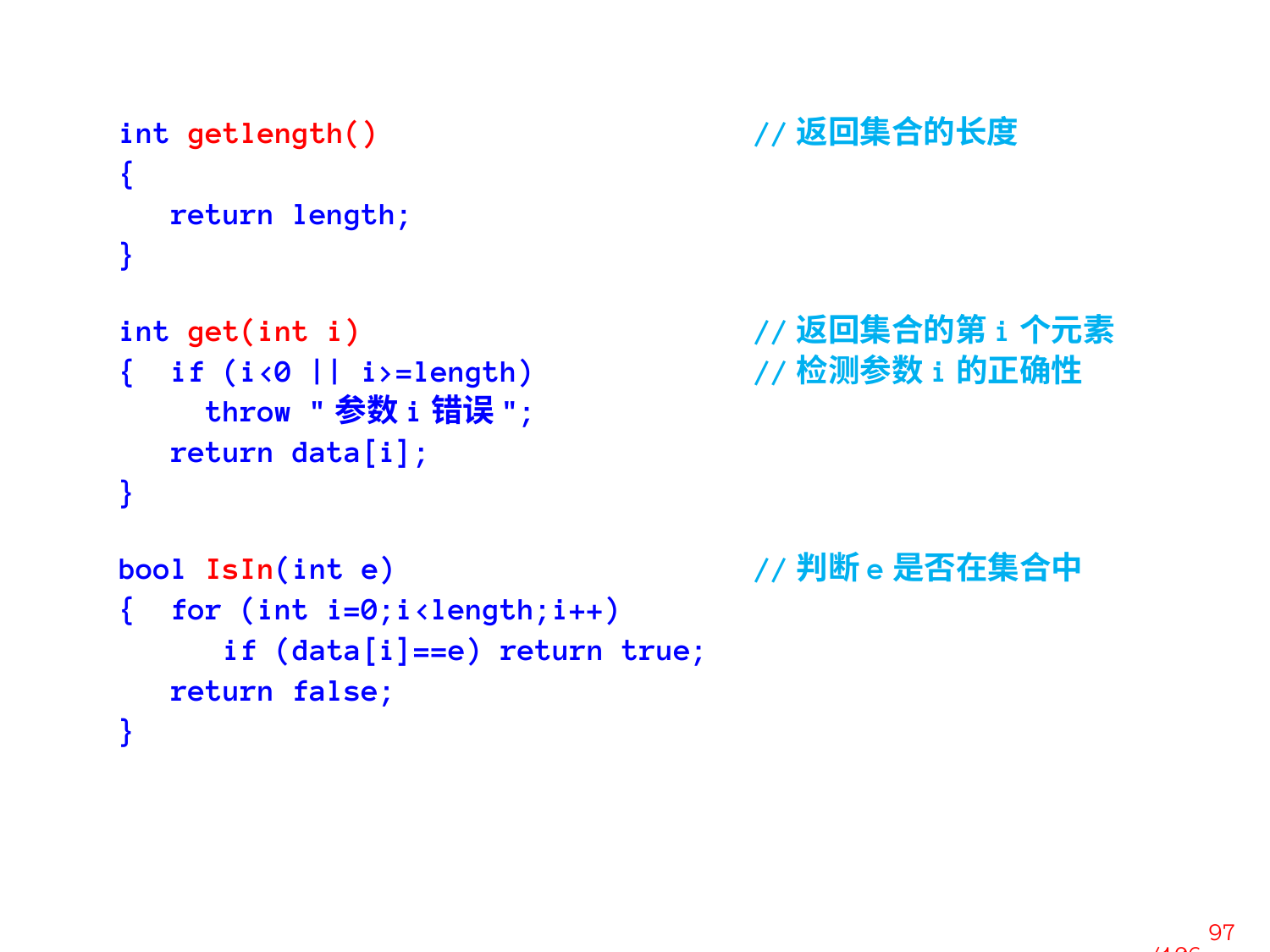

int getlength()			//返回集合的长度
{
   return length;
}
int get(int i)				//返回集合的第i个元素
{  if (i<0 || i>=length)		//检测参数i的正确性
     throw "参数i错误";
   return data[i];
}
bool IsIn(int e)			//判断e是否在集合中
{  for (int i=0;i<length;i++)
      if (data[i]==e) return true;
   return false;
}
                 97/106